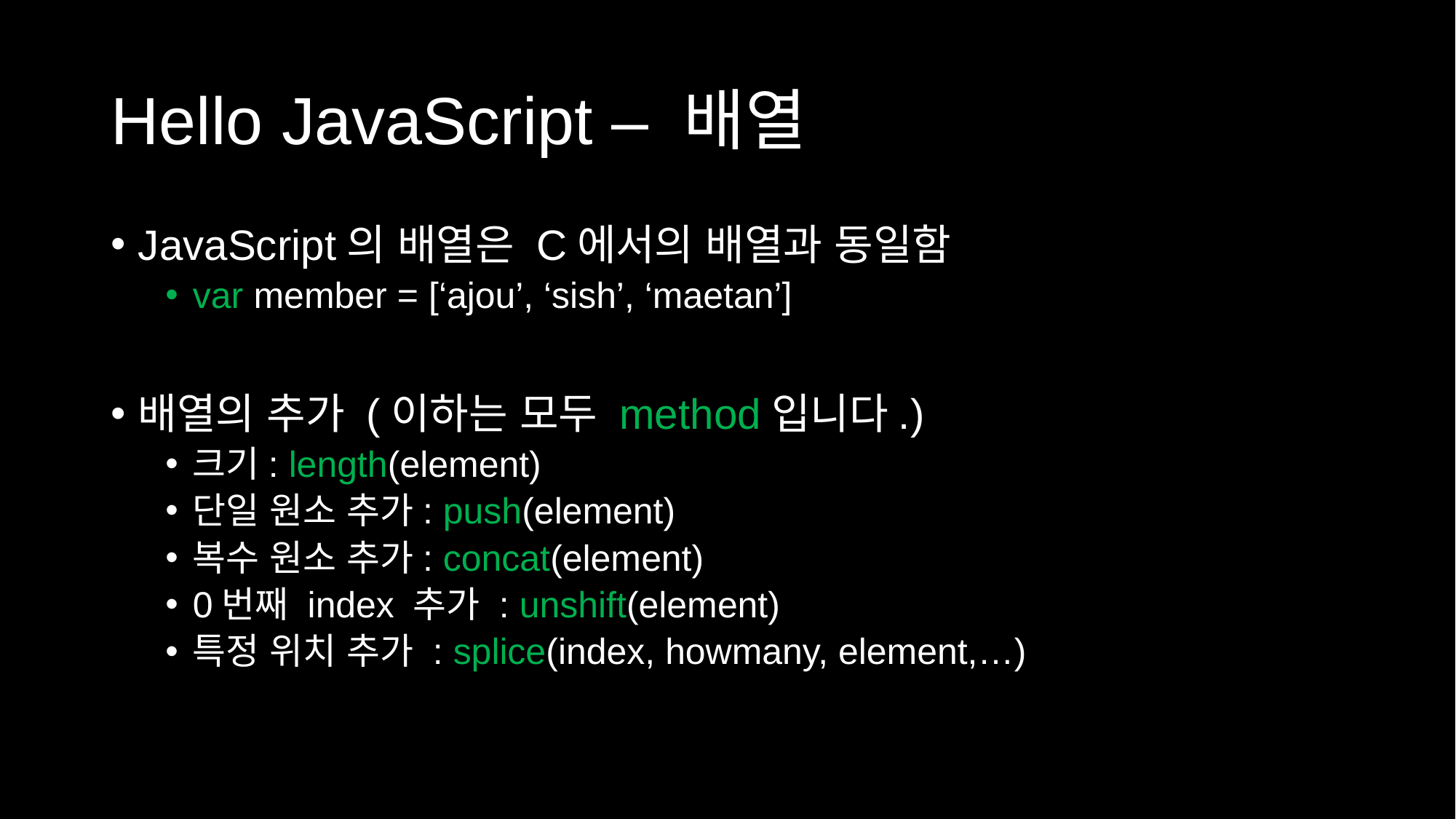

# Hello JavaScript – 배열
JavaScript의 배열은 C에서의 배열과 동일함
var member = [‘ajou’, ‘sish’, ‘maetan’]

배열의 추가 (이하는 모두 method입니다.)
크기: length(element)
단일 원소 추가: push(element)
복수 원소 추가: concat(element)
0번째 index 추가 : unshift(element)
특정 위치 추가 : splice(index, howmany, element,…)